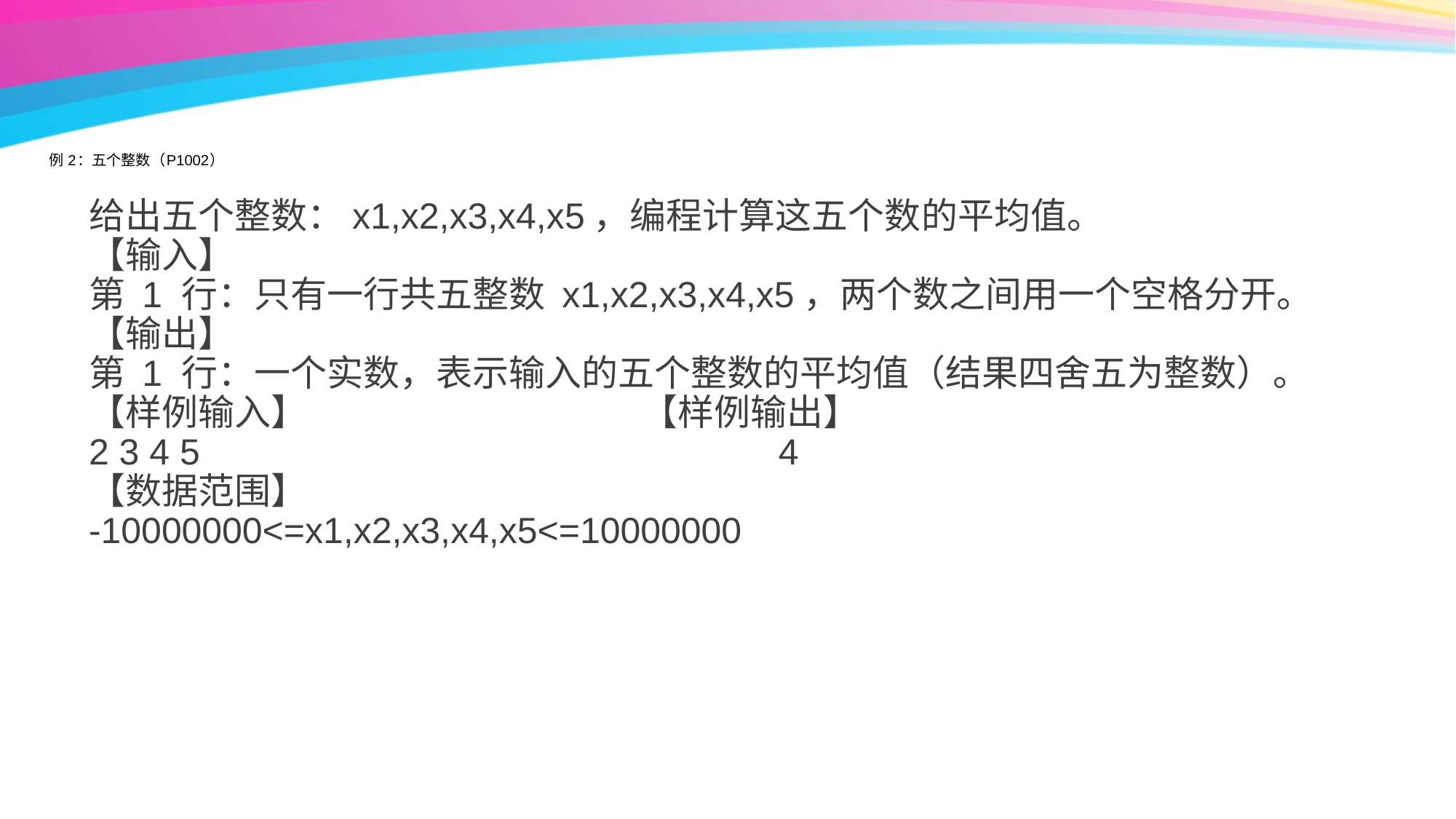

# 例 2：五个整数（P1002）
给出五个整数：x1,x2,x3,x4,x5，编程计算这五个数的平均值。
【输入】
第 1 行：只有一行共五整数 x1,x2,x3,x4,x5，两个数之间用一个空格分开。
【输出】
第 1 行：一个实数，表示输入的五个整数的平均值（结果四舍五为整数）。
【样例输入】                                         【样例输出】
2 3 4 5                                                         4
【数据范围】
-10000000<=x1,x2,x3,x4,x5<=10000000